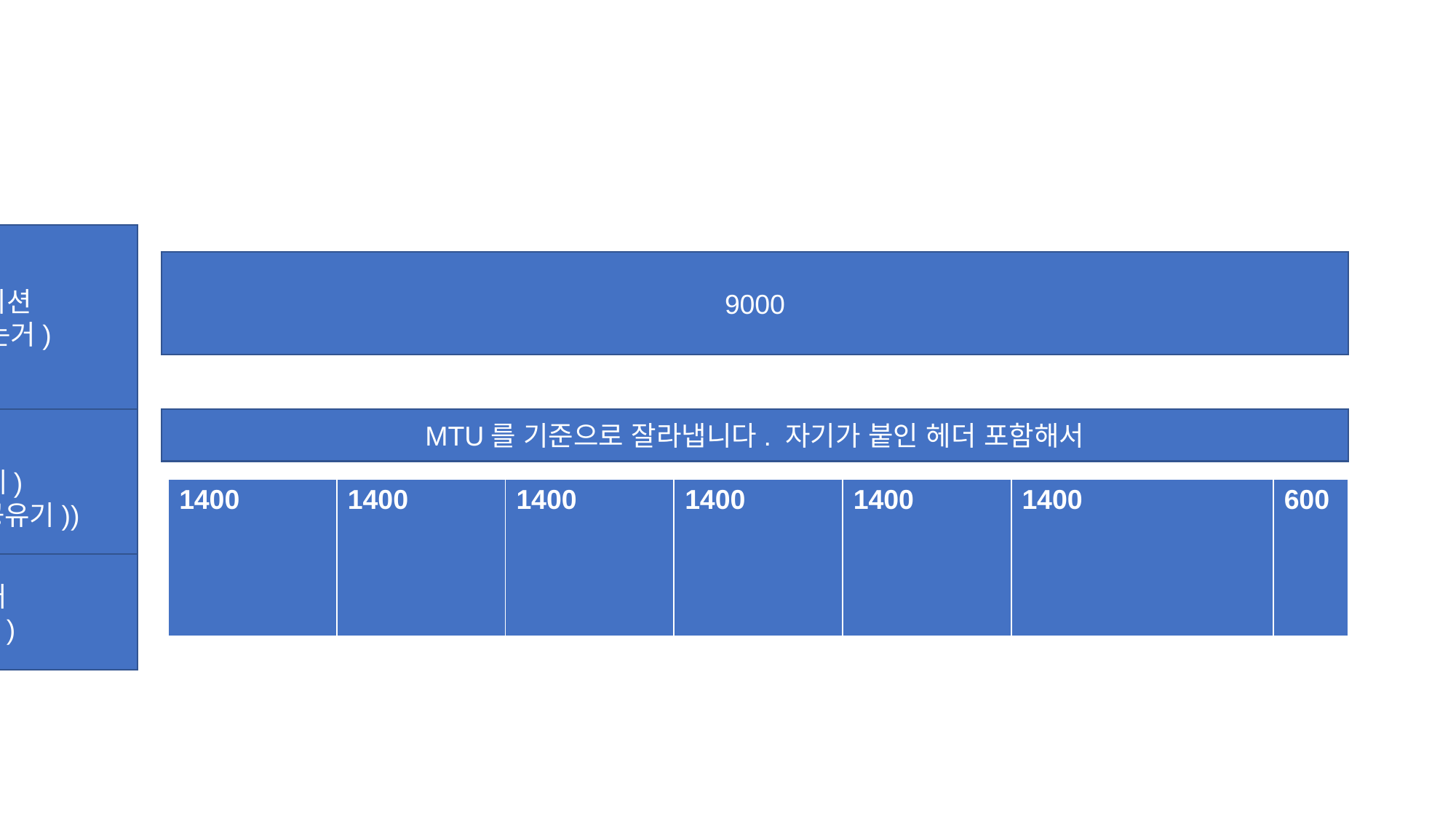

어플리케이션
(우리가 짜는거)
9000
MTU를 기준으로 잘라냅니다. 자기가 붙인 헤더 포함해서
커널
(운영체제)
(와 라우터(공유기))
| 1400 | 1400 | 1400 | 1400 | 1400 | 1400 | 600 |
| --- | --- | --- | --- | --- | --- | --- |
하드웨어
(len카드)